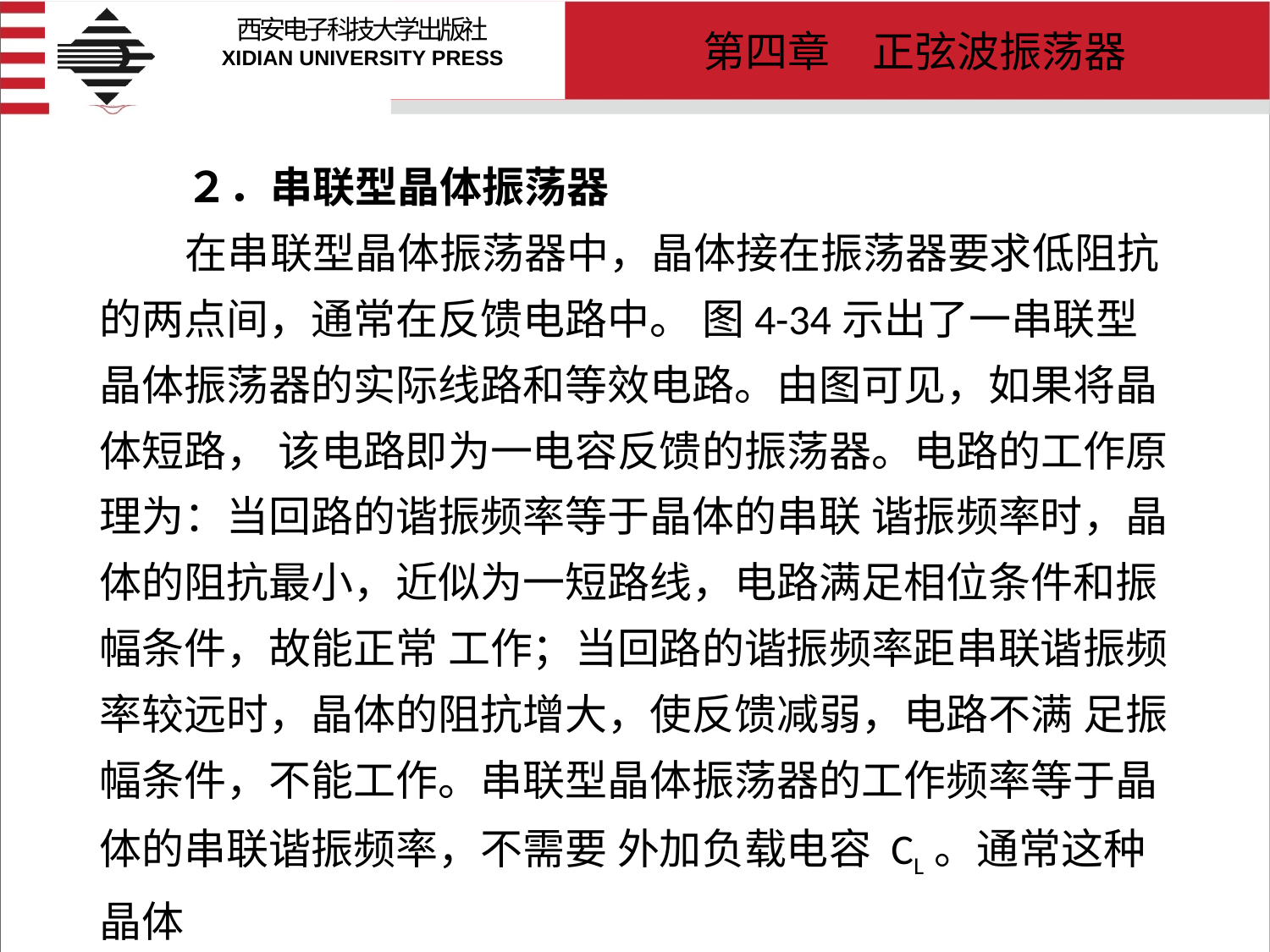

# ２．串联型晶体振荡器 在串联型晶体振荡器中，晶体接在振荡器要求低阻抗的两点间，通常在反馈电路中。 图4-34示出了一串联型晶体振荡器的实际线路和等效电路。由图可见，如果将晶体短路， 该电路即为一电容反馈的振荡器。电路的工作原理为：当回路的谐振频率等于晶体的串联 谐振频率时，晶体的阻抗最小，近似为一短路线，电路满足相位条件和振幅条件，故能正常 工作；当回路的谐振频率距串联谐振频率较远时，晶体的阻抗增大，使反馈减弱，电路不满 足振幅条件，不能工作。串联型晶体振荡器的工作频率等于晶体的串联谐振频率，不需要 外加负载电容 CL。通常这种晶体